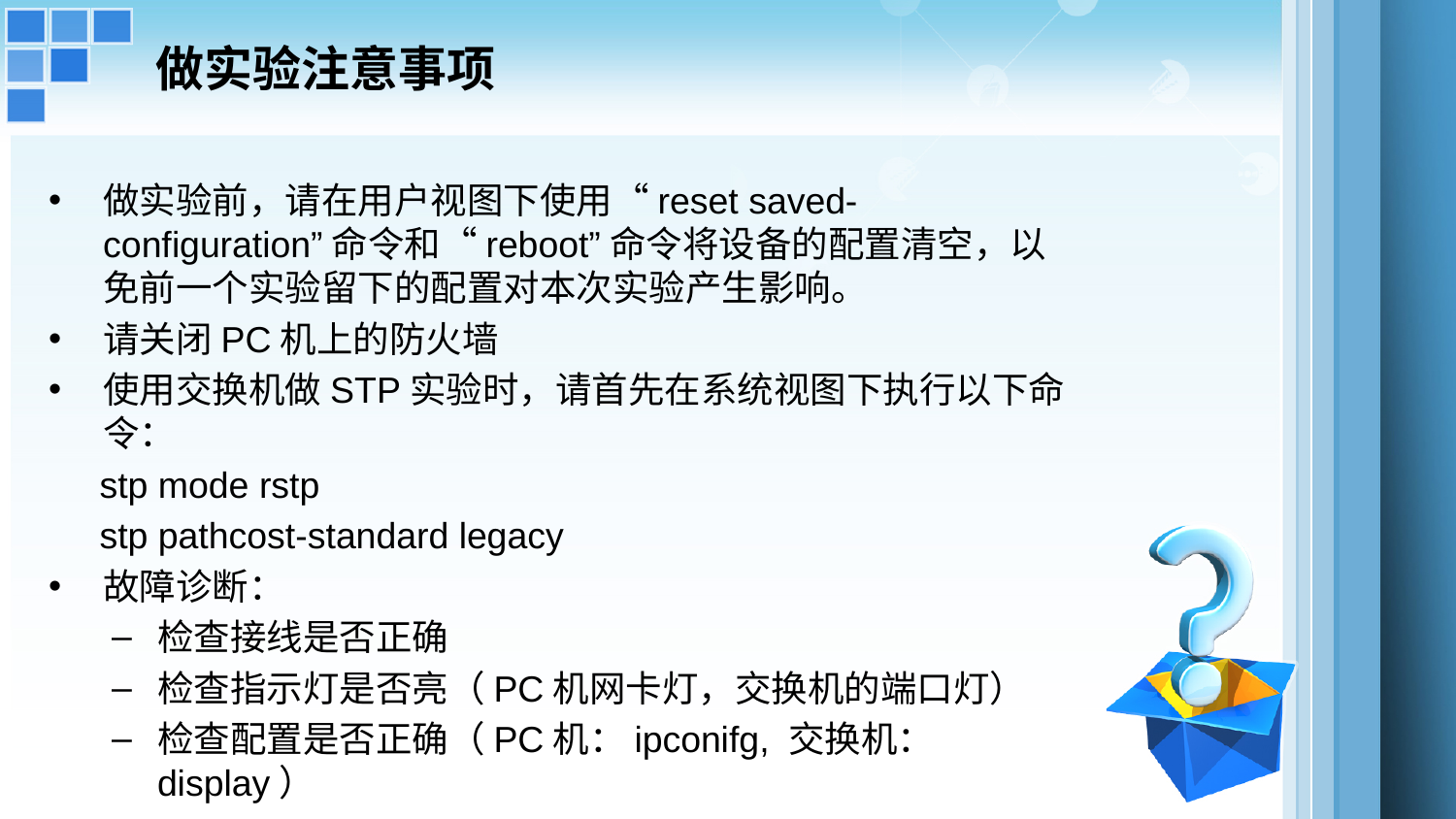

做实验注意事项
做实验前，请在用户视图下使用“reset saved-configuration”命令和“reboot”命令将设备的配置清空，以免前一个实验留下的配置对本次实验产生影响。
请关闭PC机上的防火墙
使用交换机做STP实验时，请首先在系统视图下执行以下命令：
     stp mode rstp
     stp pathcost-standard legacy
故障诊断：
检查接线是否正确
检查指示灯是否亮（PC机网卡灯，交换机的端口灯）
检查配置是否正确（PC机：ipconifg, 交换机：display）